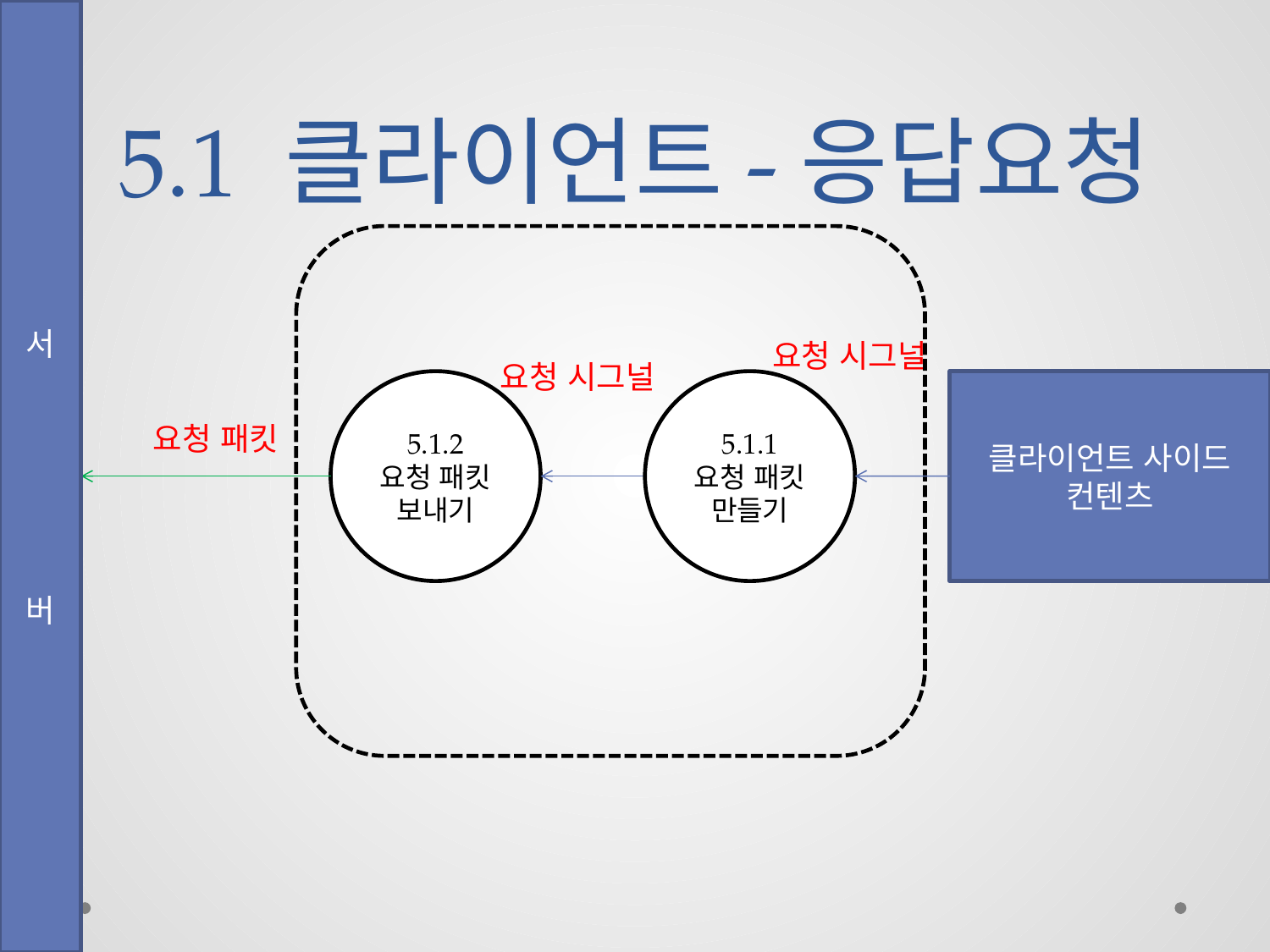

# 5.1 클라이언트-응답요청
서

버

요청 시그널
요청 시그널
클라이언트 사이드
컨텐츠
5.1.2
요청 패킷 보내기
5.1.1
요청 패킷 만들기
요청 패킷